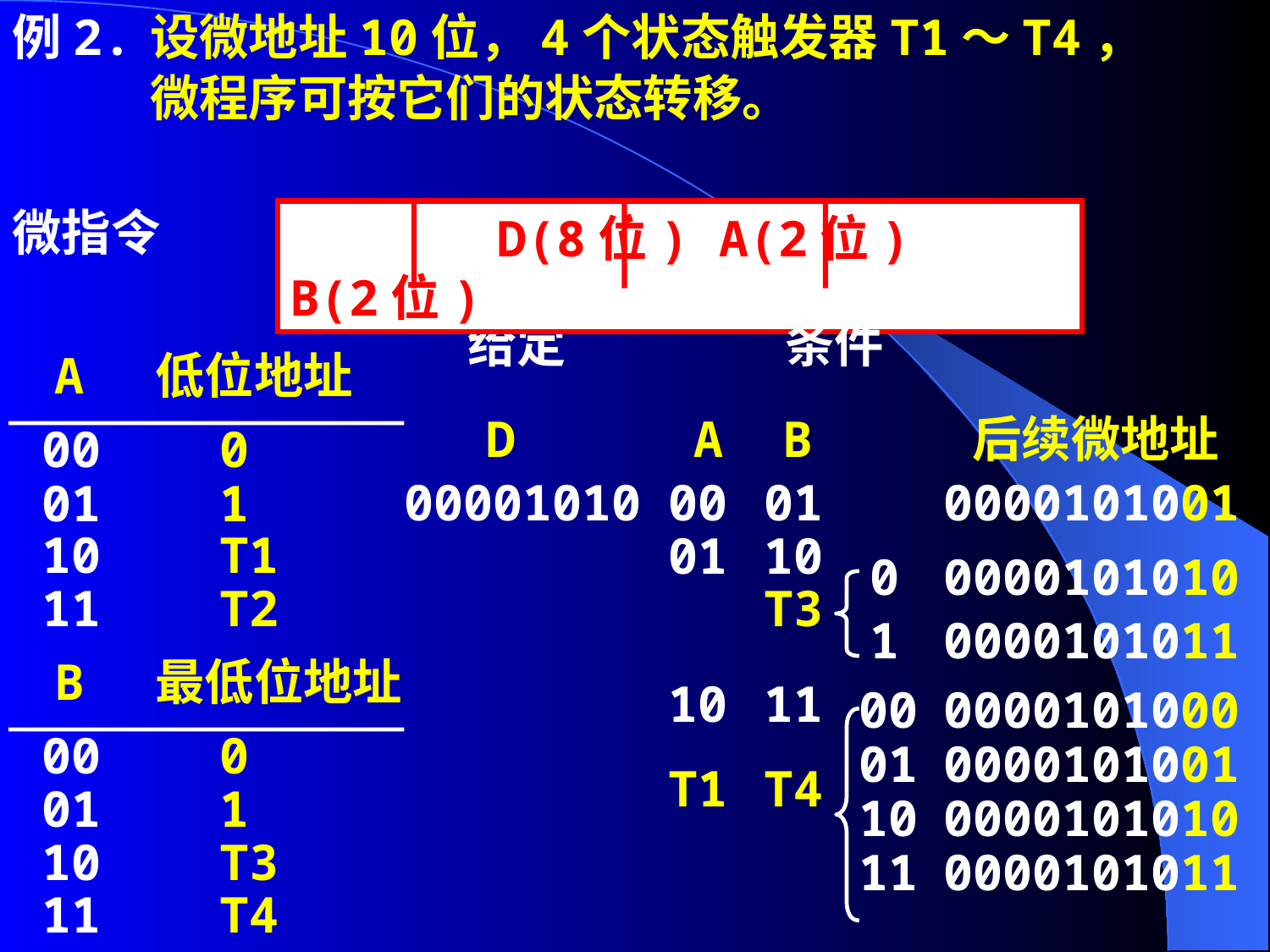

例2.
设微地址10位，4个状态触发器T1～T4，
微程序可按它们的状态转移。

       D(8位) A(2位)   B(2位)

微指令

给定
条件
A  低位地址
 D      A  B     后续微地址

 00    0
00001010
00
01
0000101001
 01    1
01
10
 10    T1
0
0000101010
T3

 11    T2
1
0000101011
B  最低位地址
10
11
00
01
10
11
0000101000
0000101001
0000101010
0000101011

 00    0
T1
T4
 01    1
 10    T3
 11    T4